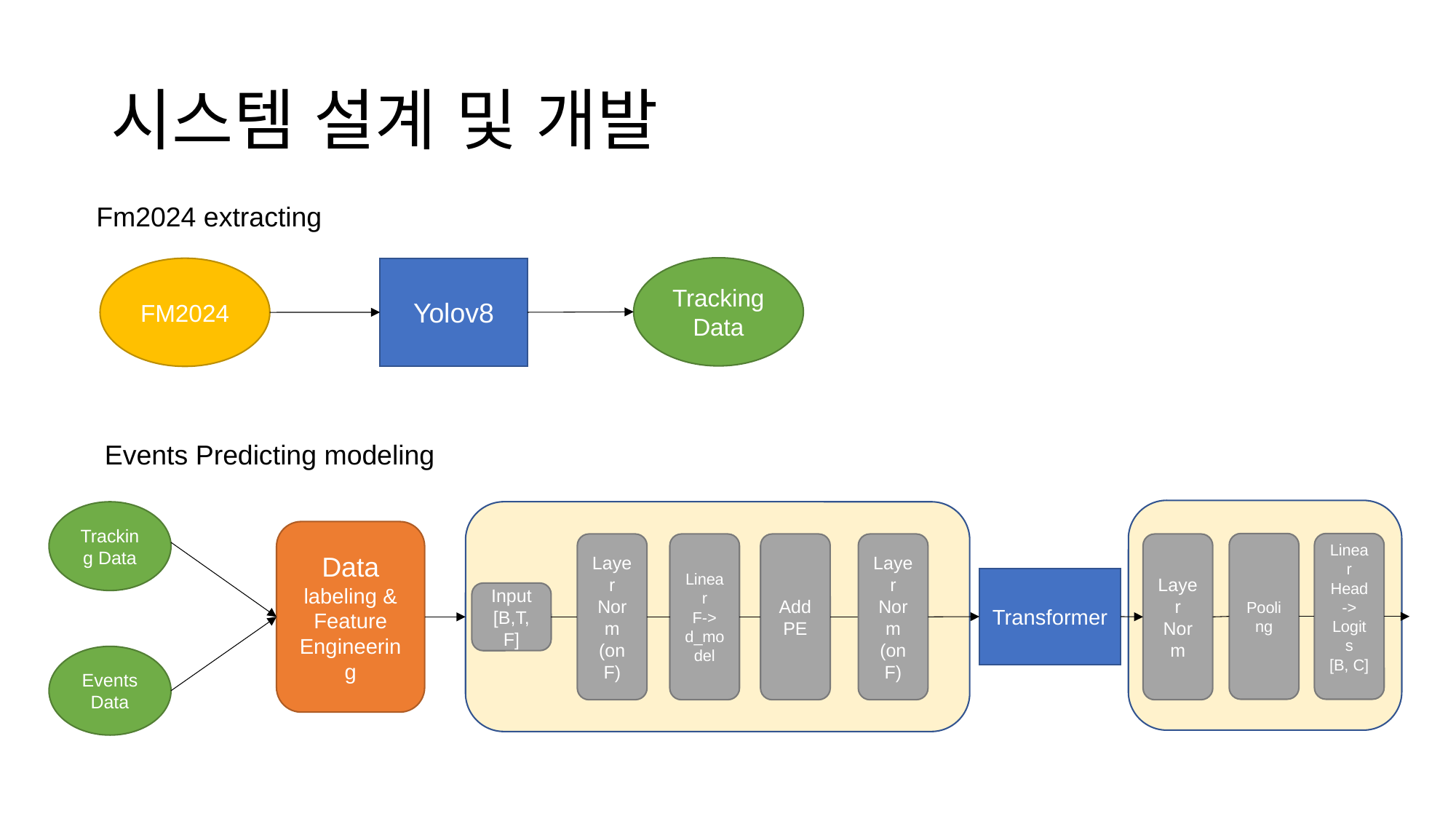

# 시스템 설계 및 개발
Fm2024 extracting
Tracking Data
Yolov8
FM2024
Events Predicting modeling

Tracking Data

Data labeling & Feature Engineering
Pooling
Linear Head
->
Logits
[B, C]

Layer
Norm
(on F)
Layer
Norm
Linear
F->
d_model
Add PE
Layer
Norm
(on F)
Transformer
Input
[B,T, F]
Events Data